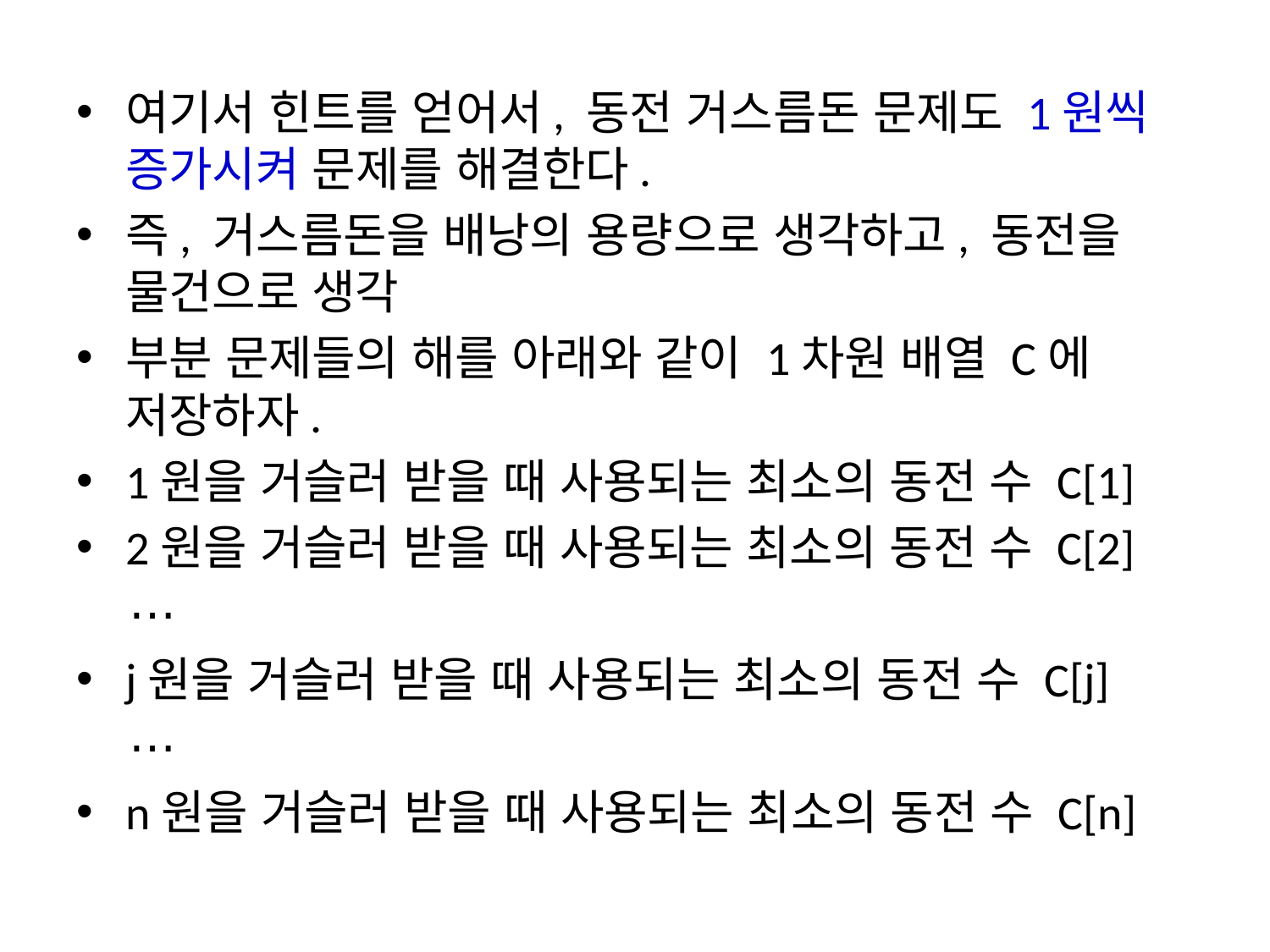

여기서 힌트를 얻어서, 동전 거스름돈 문제도 1원씩 증가시켜 문제를 해결한다.
즉, 거스름돈을 배낭의 용량으로 생각하고, 동전을 물건으로 생각
부분 문제들의 해를 아래와 같이 1차원 배열 C에 저장하자.
1원을 거슬러 받을 때 사용되는 최소의 동전 수 C[1]
2원을 거슬러 받을 때 사용되는 최소의 동전 수 C[2]
     ⋯
j원을 거슬러 받을 때 사용되는 최소의 동전 수 C[j]
     ⋯
n원을 거슬러 받을 때 사용되는 최소의 동전 수 C[n]